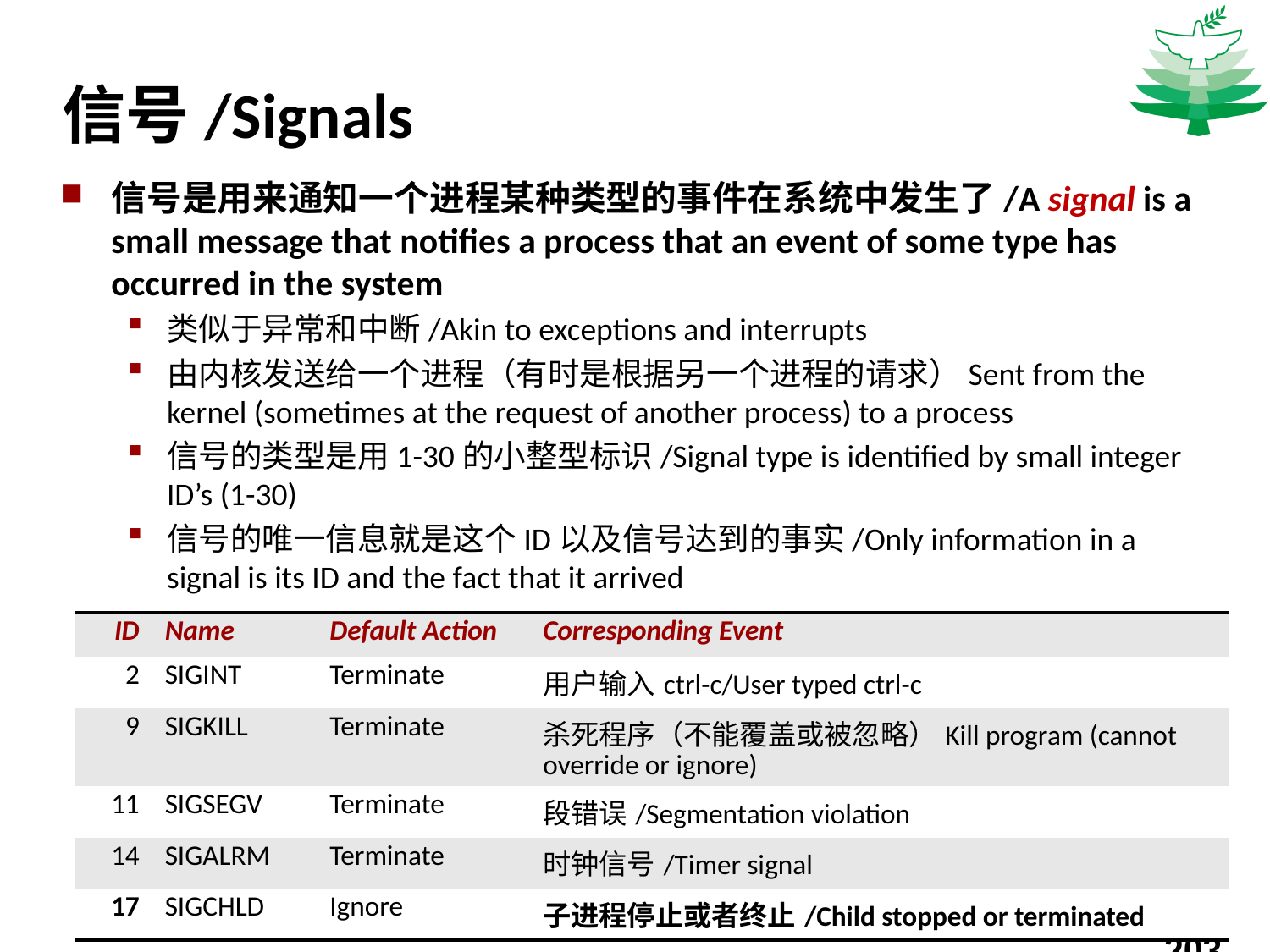

# 信号/Signals
信号是用来通知一个进程某种类型的事件在系统中发生了/A signal is a small message that notifies a process that an event of some type has occurred in the system
类似于异常和中断/Akin to exceptions and interrupts
由内核发送给一个进程（有时是根据另一个进程的请求）Sent from the kernel (sometimes at the request of another process) to a process
信号的类型是用1-30的小整型标识/Signal type is identified by small integer ID’s (1-30)
信号的唯一信息就是这个ID以及信号达到的事实/Only information in a signal is its ID and the fact that it arrived
| ID | Name | Default Action | Corresponding Event |
| --- | --- | --- | --- |
| 2 | SIGINT | Terminate | 用户输入ctrl-c/User typed ctrl-c |
| 9 | SIGKILL | Terminate | 杀死程序（不能覆盖或被忽略）Kill program (cannot override or ignore) |
| 11 | SIGSEGV | Terminate | 段错误/Segmentation violation |
| 14 | SIGALRM | Terminate | 时钟信号/Timer signal |
| 17 | SIGCHLD | Ignore | 子进程停止或者终止/Child stopped or terminated |